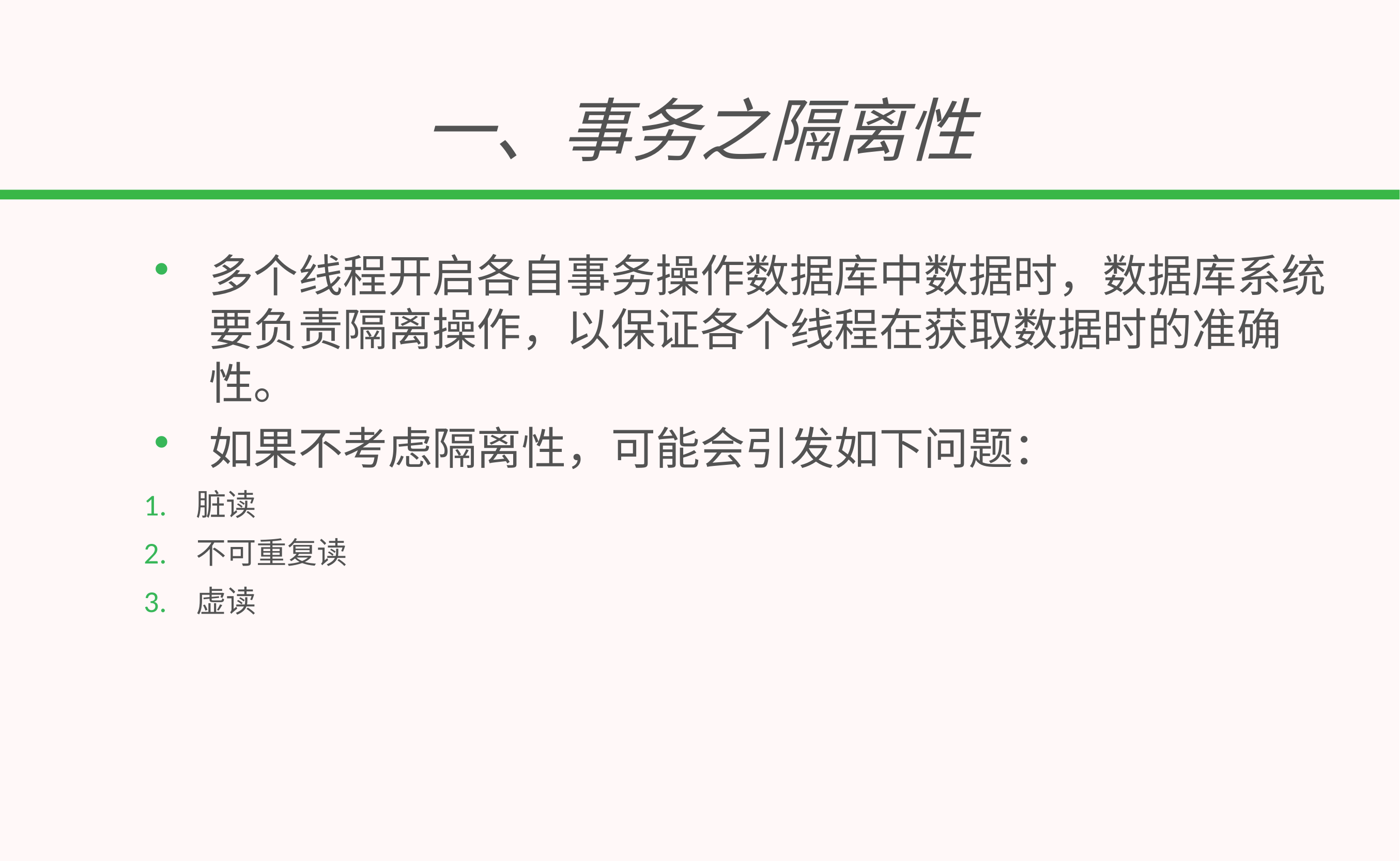

# 一、事务之隔离性
多个线程开启各自事务操作数据库中数据时，数据库系统要负责隔离操作，以保证各个线程在获取数据时的准确性。
如果不考虑隔离性，可能会引发如下问题：
脏读
不可重复读
虚读